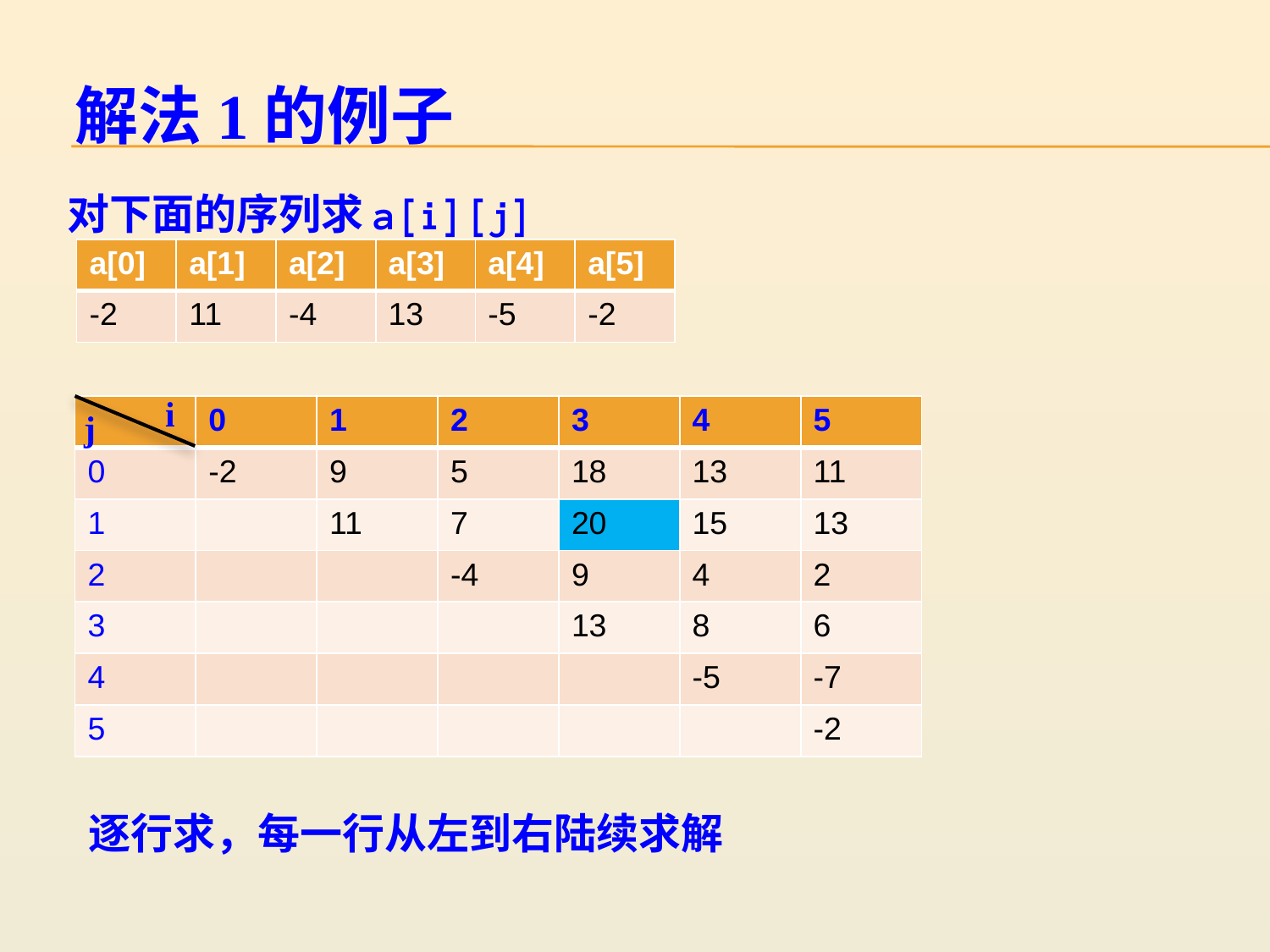

解法1的例子
对下面的序列求a[i][j]
| a[0] | a[1] | a[2] | a[3] | a[4] | a[5] |
| --- | --- | --- | --- | --- | --- |
| -2 | 11 | -4 | 13 | -5 | -2 |
i
|  | 0 | 1 | 2 | 3 | 4 | 5 |
| --- | --- | --- | --- | --- | --- | --- |
| 0 | -2 | 9 | 5 | 18 | 13 | 11 |
| 1 |  | 11 | 7 | 20 | 15 | 13 |
| 2 |  |  | -4 | 9 | 4 | 2 |
| 3 |  |  |  | 13 | 8 | 6 |
| 4 |  |  |  |  | -5 | -7 |
| 5 |  |  |  |  |  | -2 |
j
逐行求，每一行从左到右陆续求解